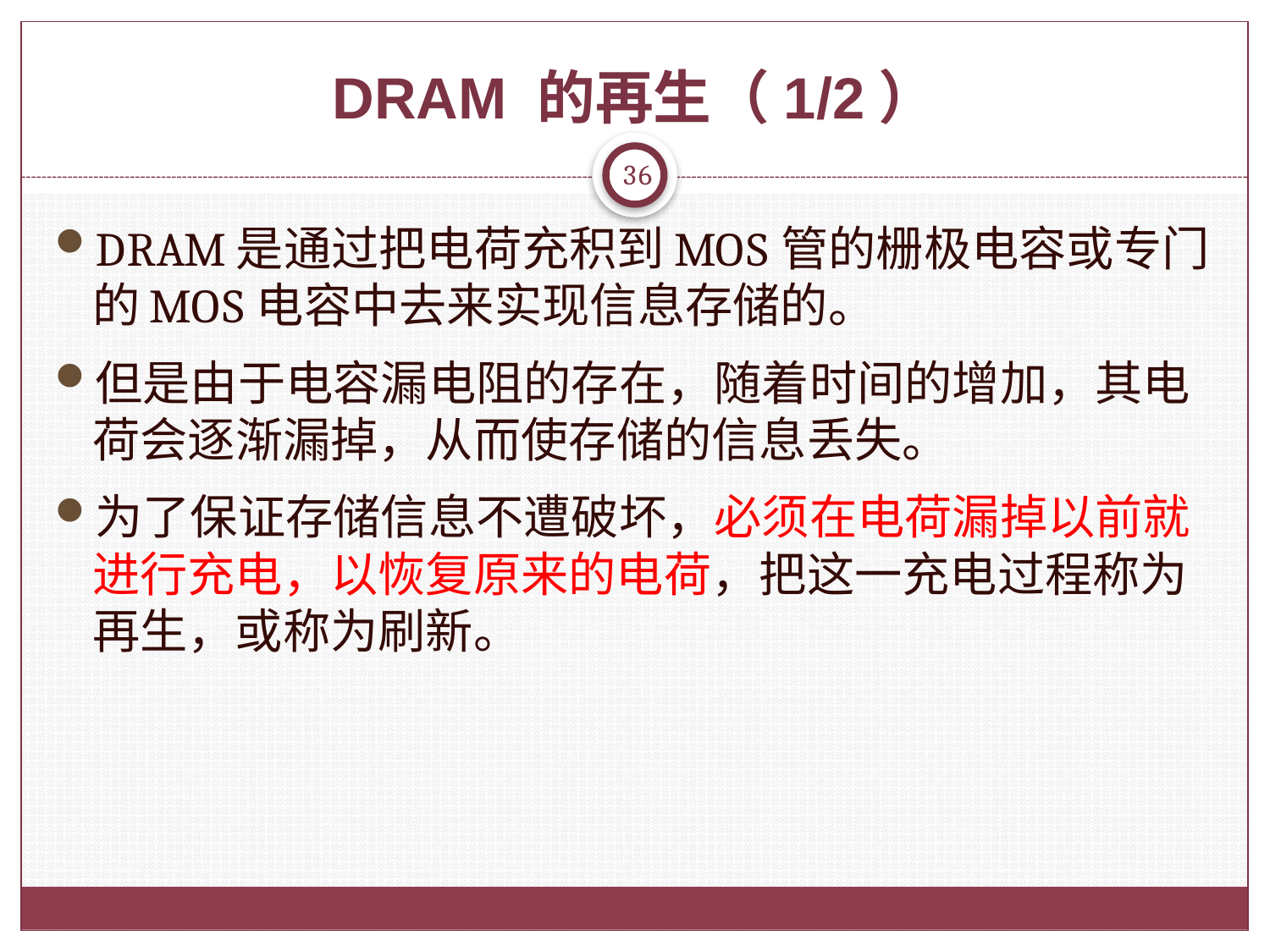

# DRAM 的再生（1/2）
36
DRAM是通过把电荷充积到MOS管的栅极电容或专门的MOS电容中去来实现信息存储的。
但是由于电容漏电阻的存在，随着时间的增加，其电荷会逐渐漏掉，从而使存储的信息丢失。
为了保证存储信息不遭破坏，必须在电荷漏掉以前就进行充电，以恢复原来的电荷，把这一充电过程称为再生，或称为刷新。